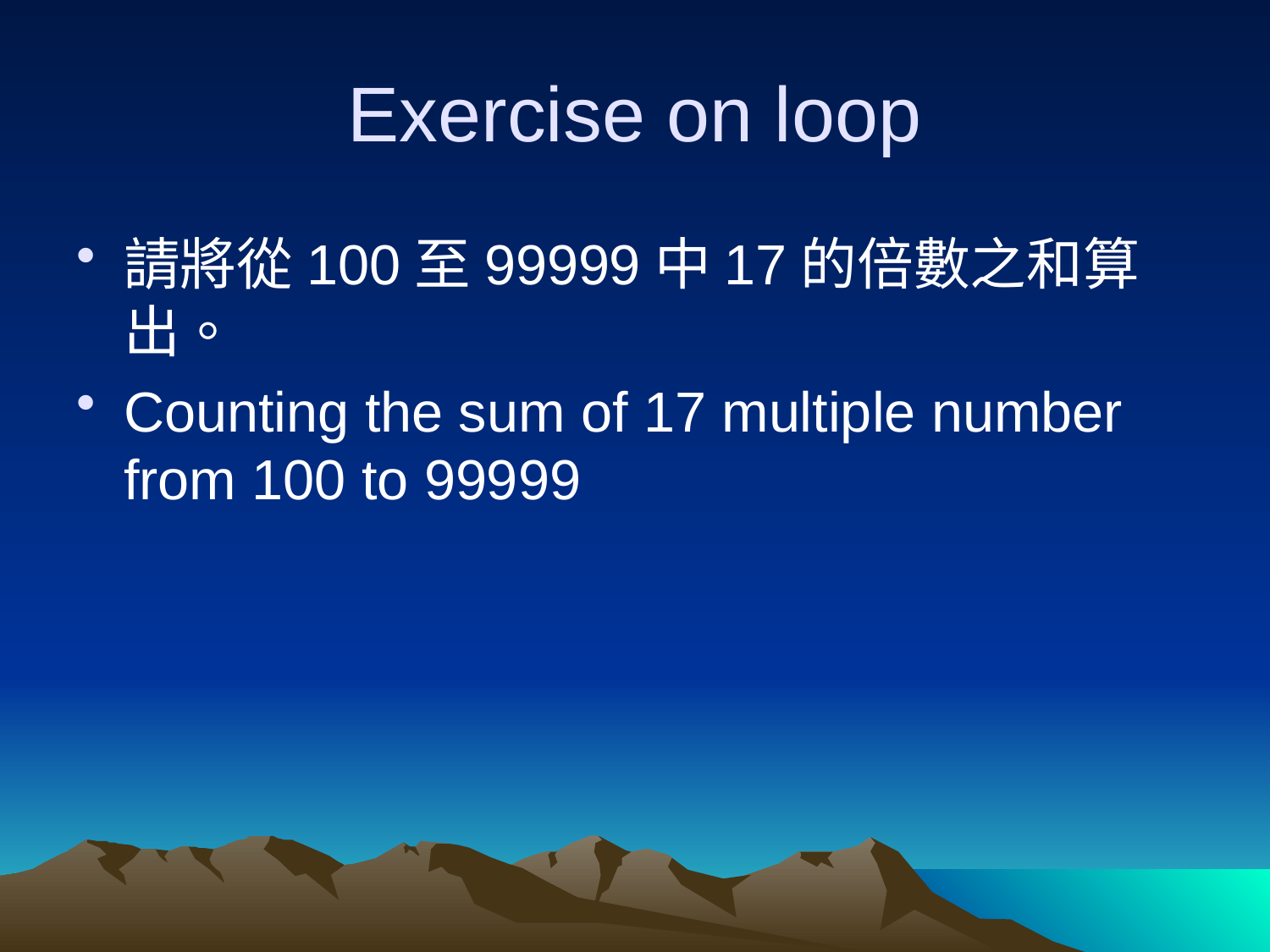

# Exercise on loop
請將從100至99999中17的倍數之和算出。
Counting the sum of 17 multiple number from 100 to 99999